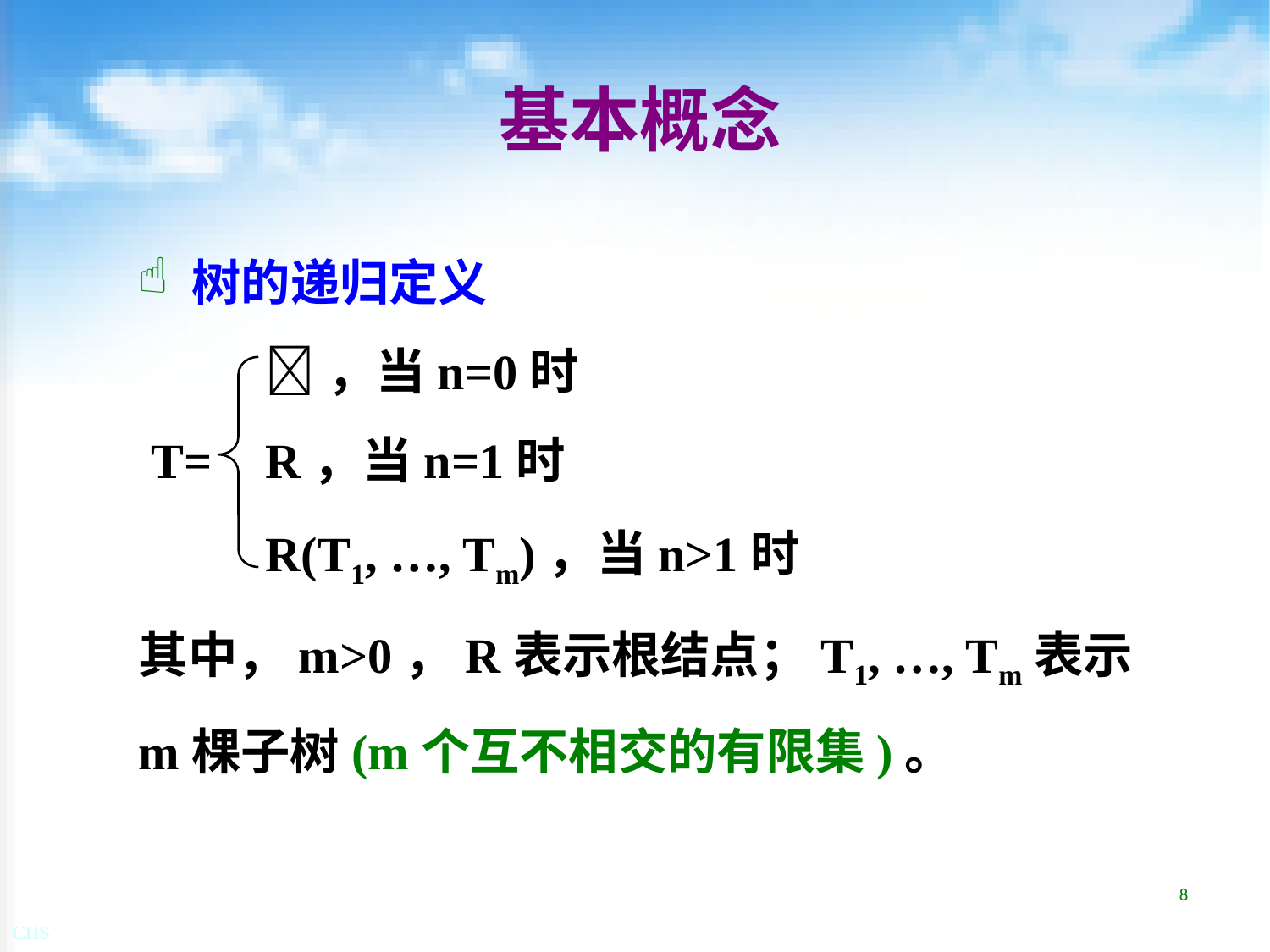

# 基本概念
 树的递归定义
	φ，当n=0时
 T=	R，当n=1时
	R(T1, …, Tm)，当n>1时
其中，m>0，R表示根结点；T1, …, Tm表示m棵子树(m个互不相交的有限集)。

8